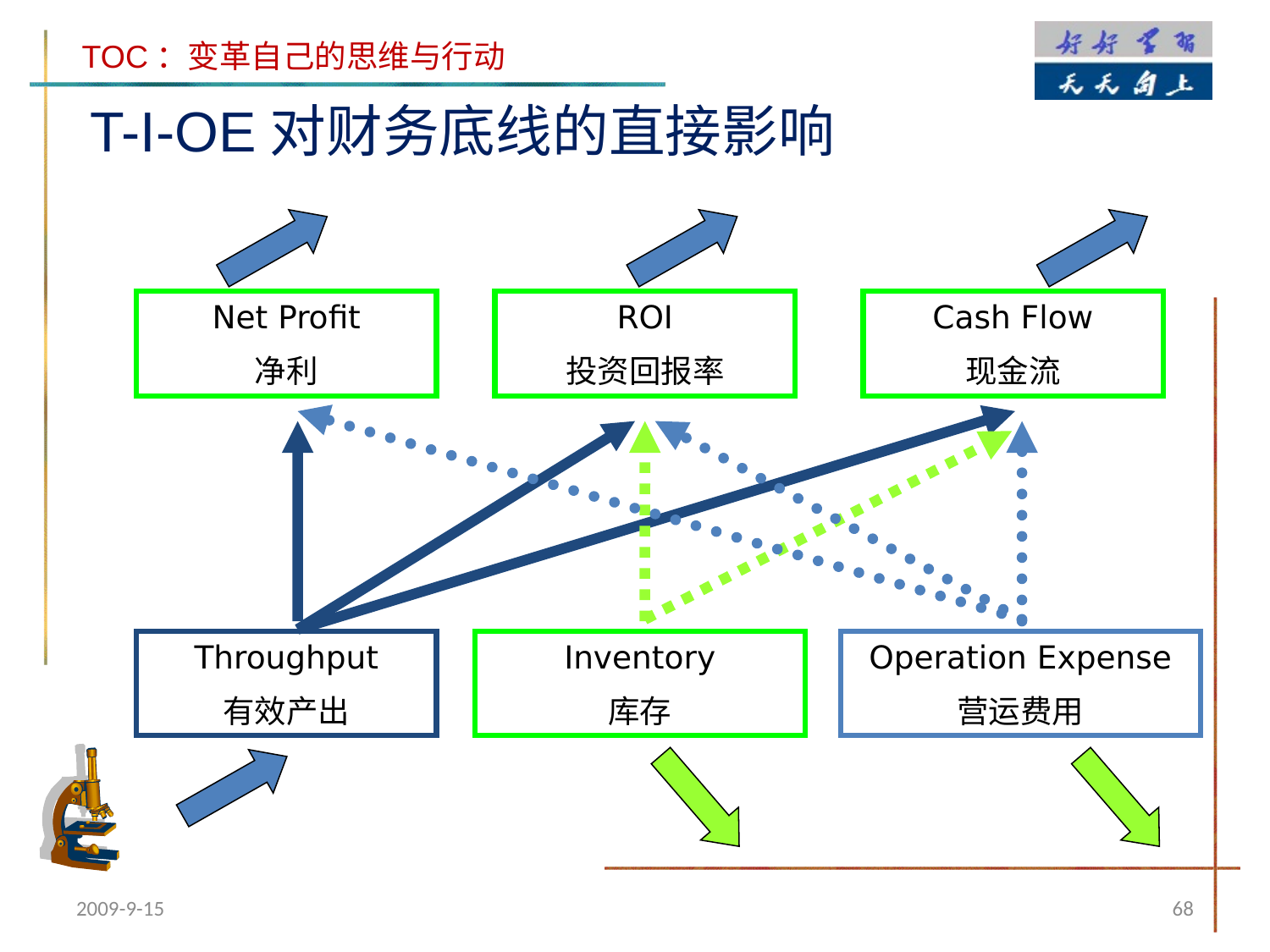

T-I-OE对财务底线的直接影响

Net Profit
净利
ROI
投资回报率
Cash Flow
现金流

Throughput
有效产出
Inventory
库存
Operation Expense
营运费用

2009-9-15
68